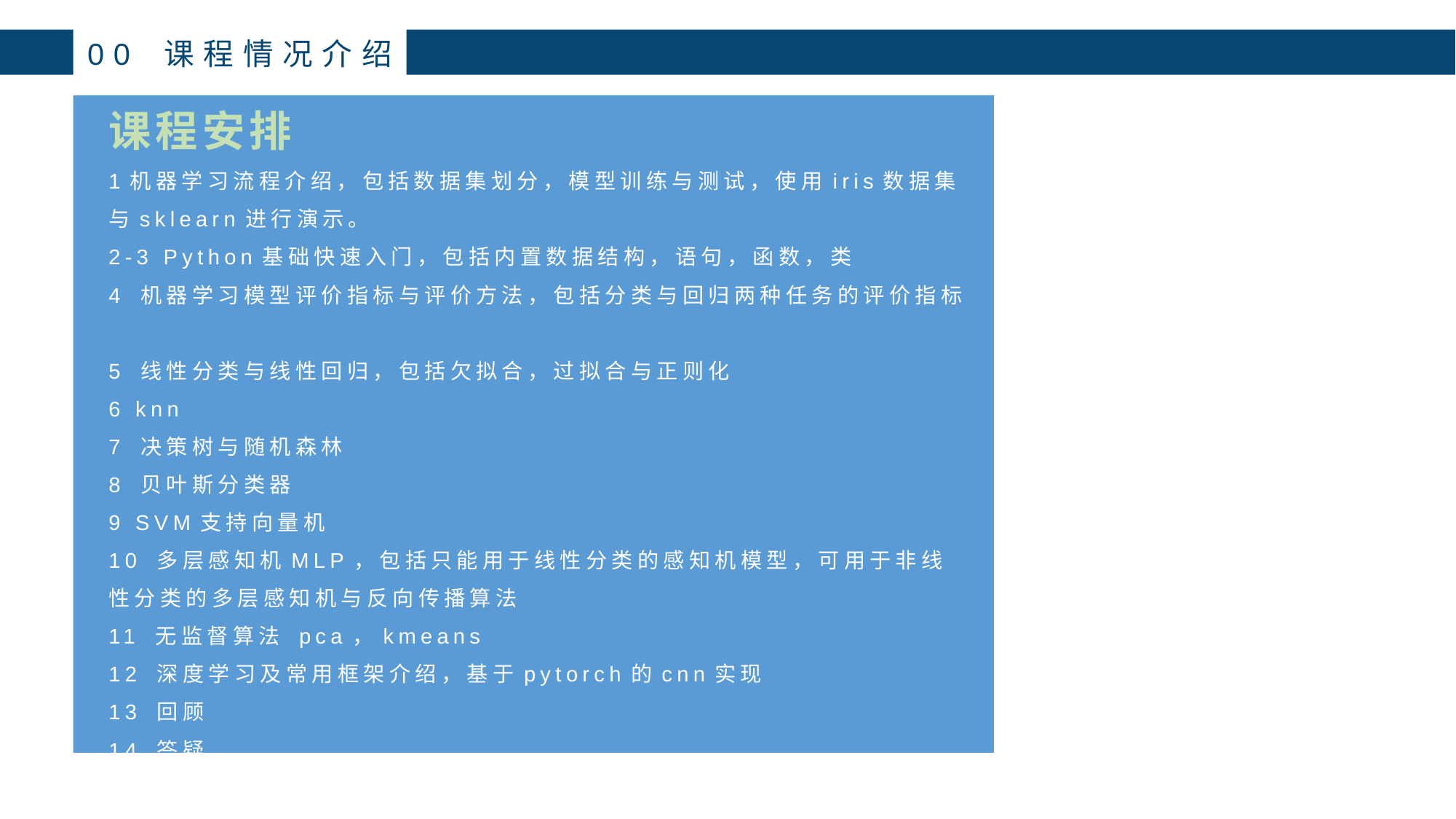

00 课程情况介绍

课程安排
1机器学习流程介绍，包括数据集划分，模型训练与测试，使用iris数据集与sklearn进行演示。
2-3 Python基础快速入门，包括内置数据结构，语句，函数，类
4 机器学习模型评价指标与评价方法，包括分类与回归两种任务的评价指标
5 线性分类与线性回归，包括欠拟合，过拟合与正则化
6 knn
7 决策树与随机森林
8 贝叶斯分类器
9 SVM支持向量机
10 多层感知机MLP，包括只能用于线性分类的感知机模型，可用于非线性分类的多层感知机与反向传播算法
11 无监督算法 pca，kmeans
12 深度学习及常用框架介绍，基于pytorch的cnn实现
13 回顾
14 答疑